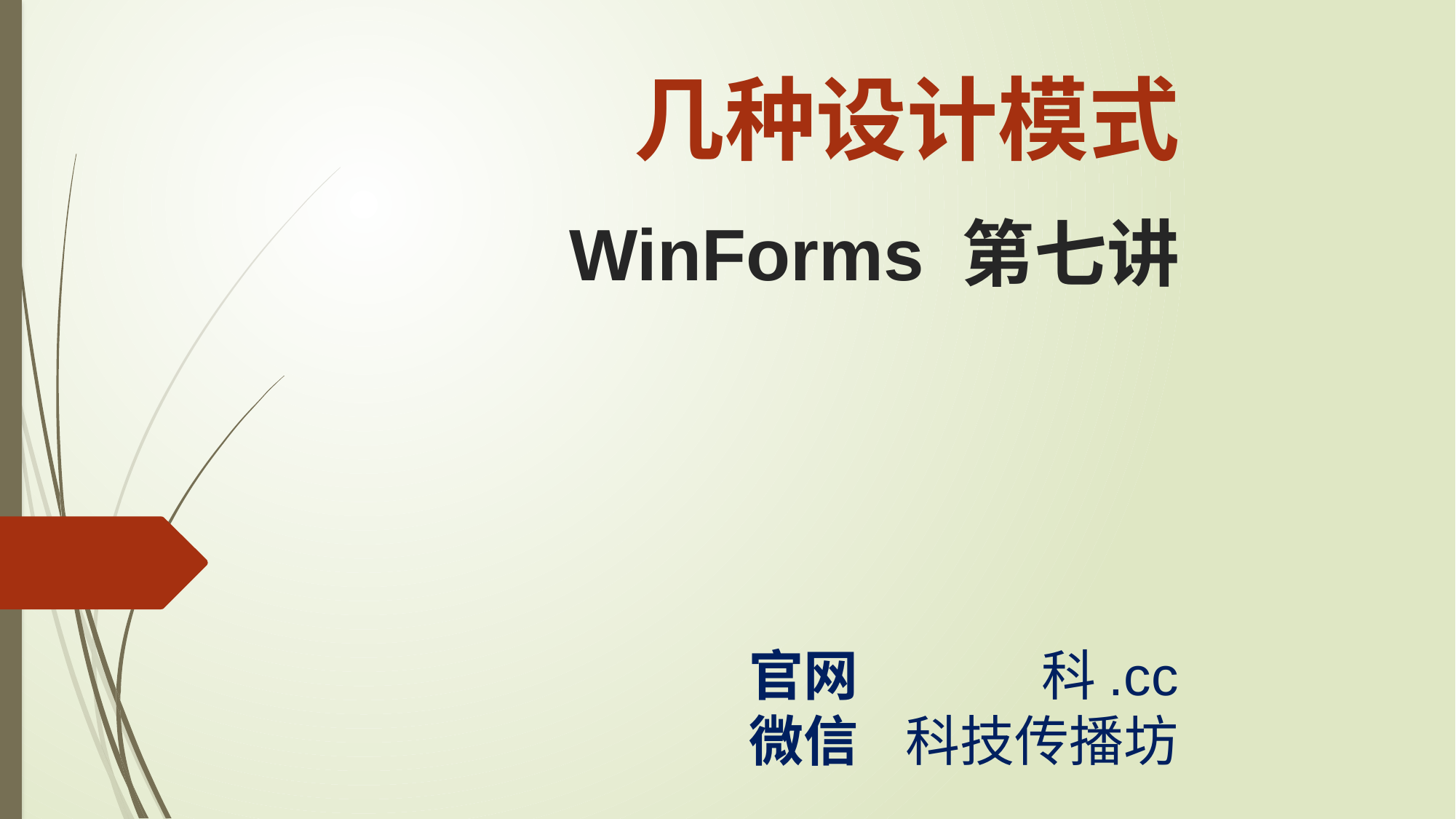

几种设计模式

WinForms 第七讲
官网
微信
科.cc
科技传播坊